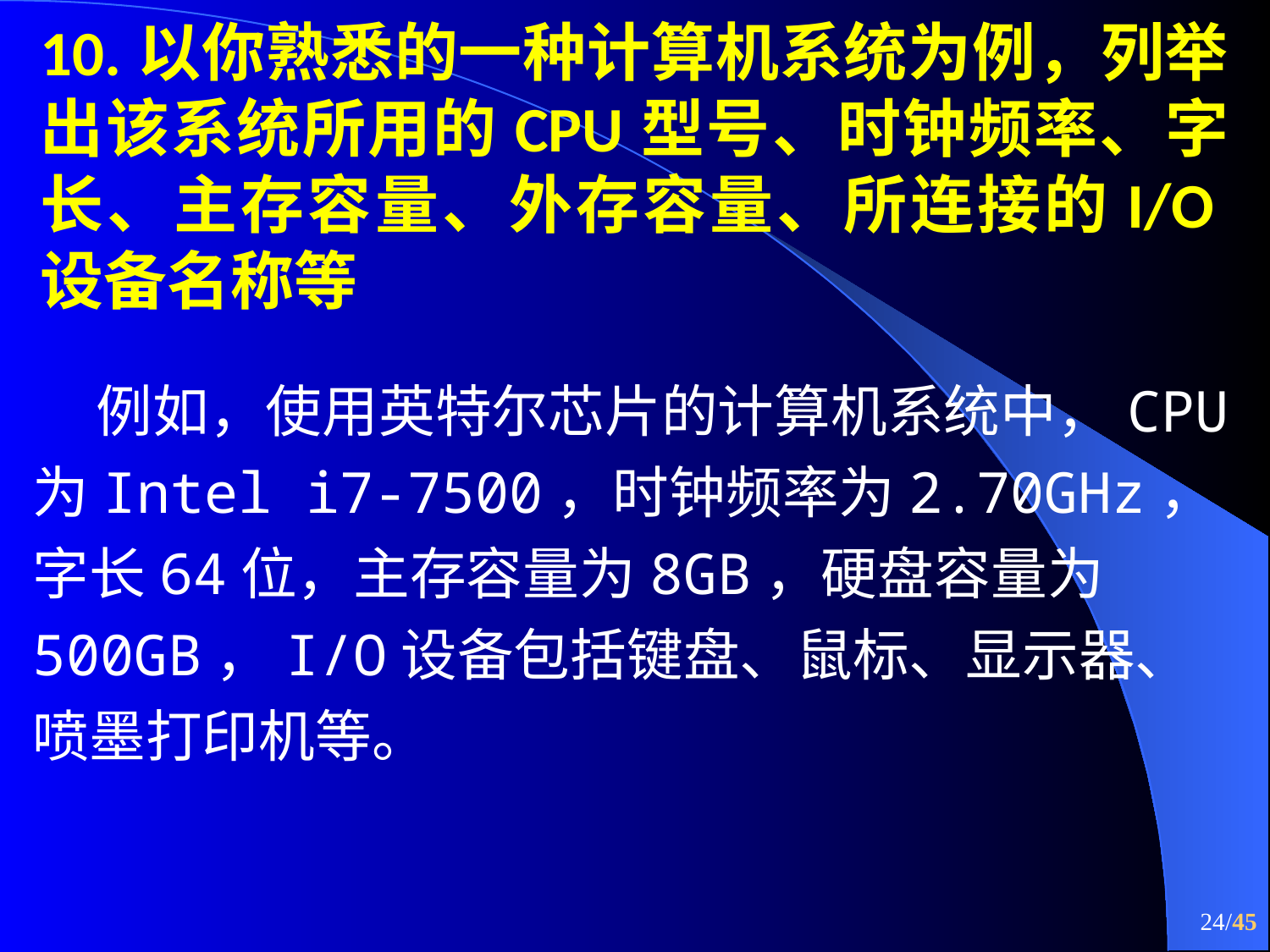

10.以你熟悉的一种计算机系统为例，列举出该系统所用的CPU型号、时钟频率、字长、主存容量、外存容量、所连接的I/O设备名称等
例如，使用英特尔芯片的计算机系统中，CPU为Intel i7-7500，时钟频率为2.70GHz，字长64位，主存容量为8GB，硬盘容量为500GB，I/O设备包括键盘、鼠标、显示器、喷墨打印机等。
24/45